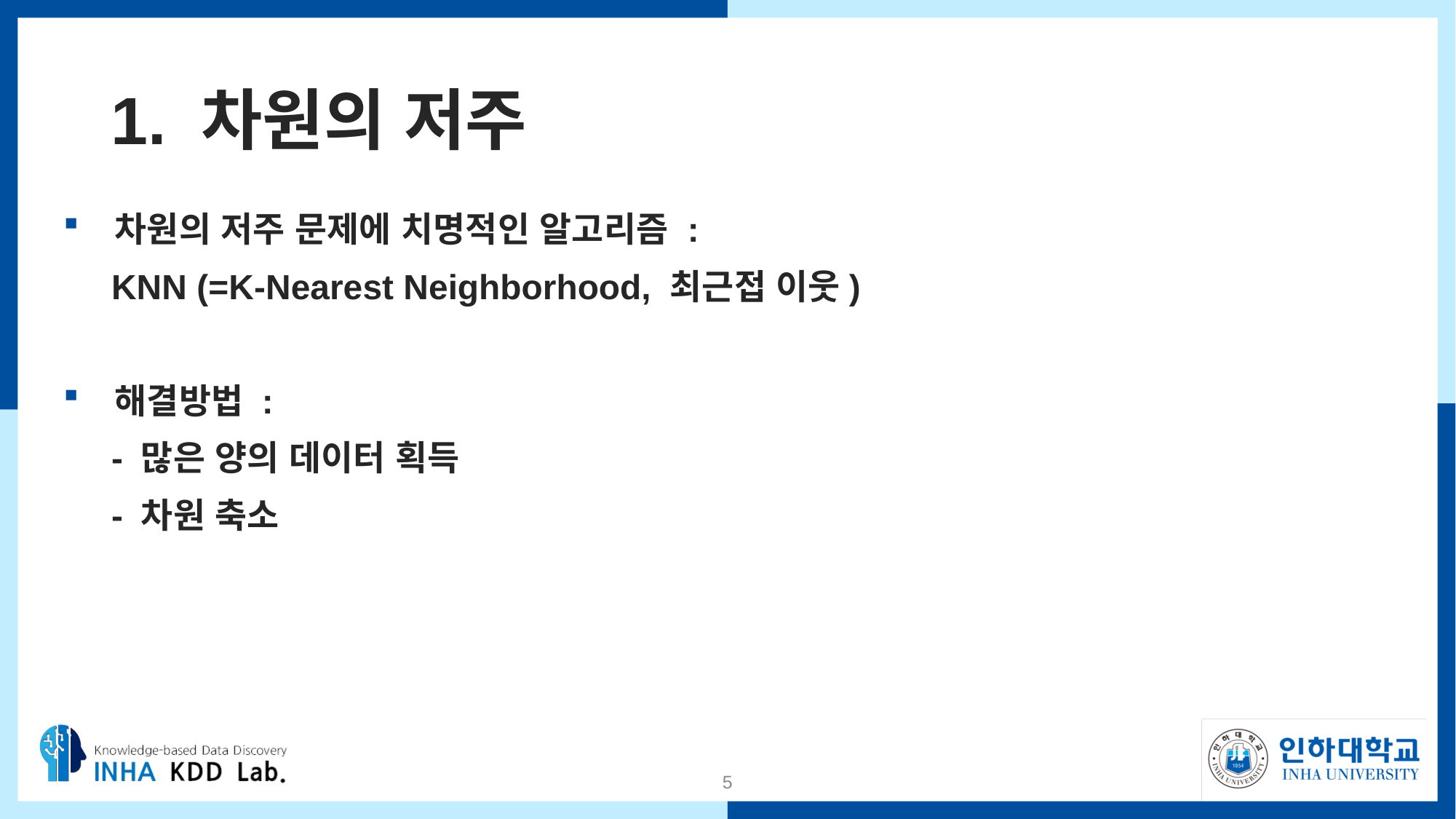

# 1. 차원의 저주
차원의 저주 문제에 치명적인 알고리즘 :
     KNN (=K-Nearest Neighborhood, 최근접 이웃)

해결방법 :
     - 많은 양의 데이터 획득
     - 차원 축소

5